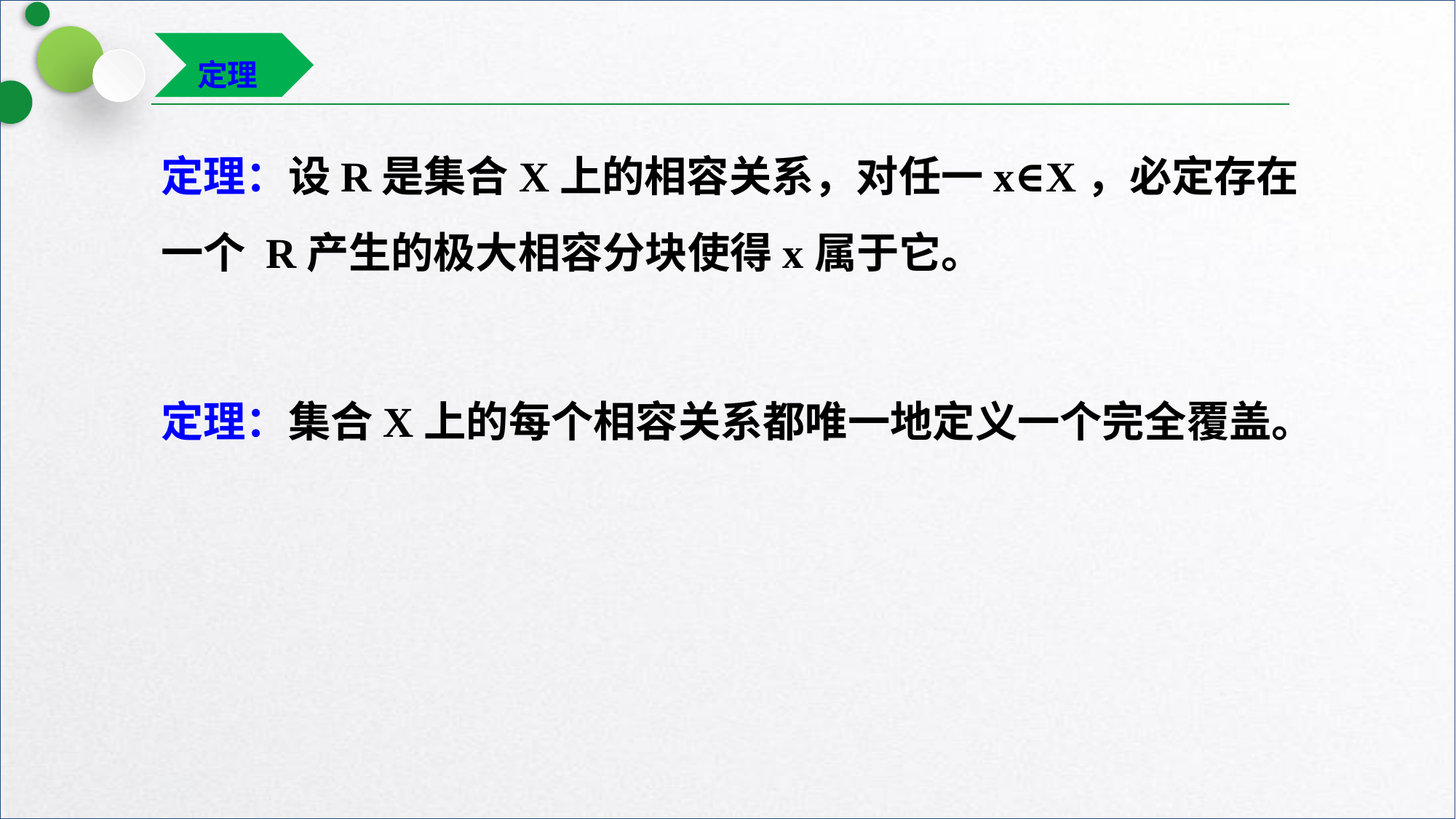

定理
定理：设R是集合X上的相容关系，对任一x∈X，必定存在一个 R产生的极大相容分块使得x属于它。
定理：集合X上的每个相容关系都唯一地定义一个完全覆盖。